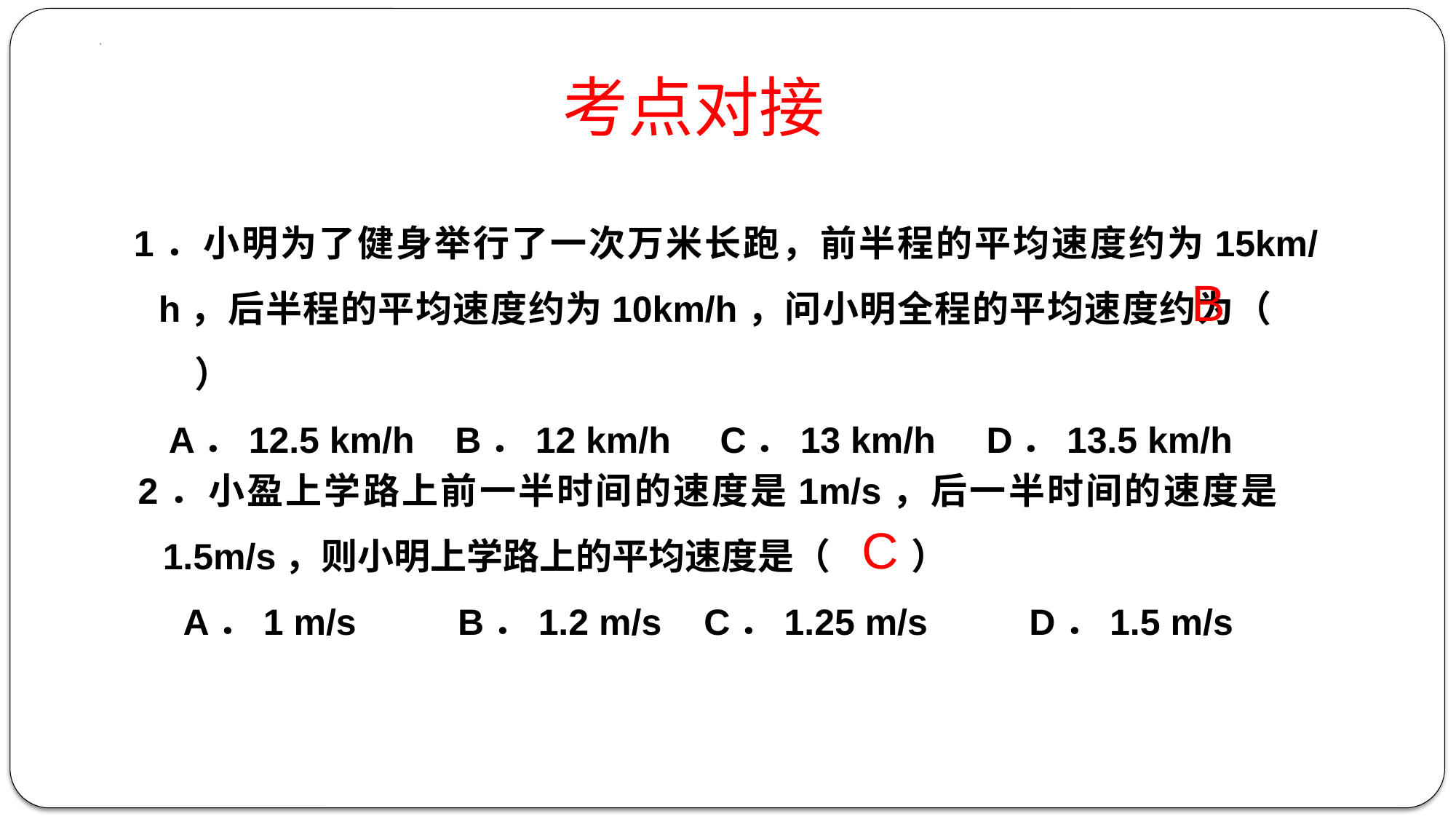

考点对接
1．小明为了健身举行了一次万米长跑，前半程的平均速度约为15km/h，后半程的平均速度约为10km/h，问小明全程的平均速度约为（ 　　）
 A．12.5 km/h    B．12 km/h	    C．13 km/h     D．13.5 km/h
B
2．小盈上学路上前一半时间的速度是1m/s，后一半时间的速度是1.5m/s，则小明上学路上的平均速度是（　 　）
  A．1 m/s          B．1.2 m/s	  C．1.25 m/s          D．1.5 m/s
C